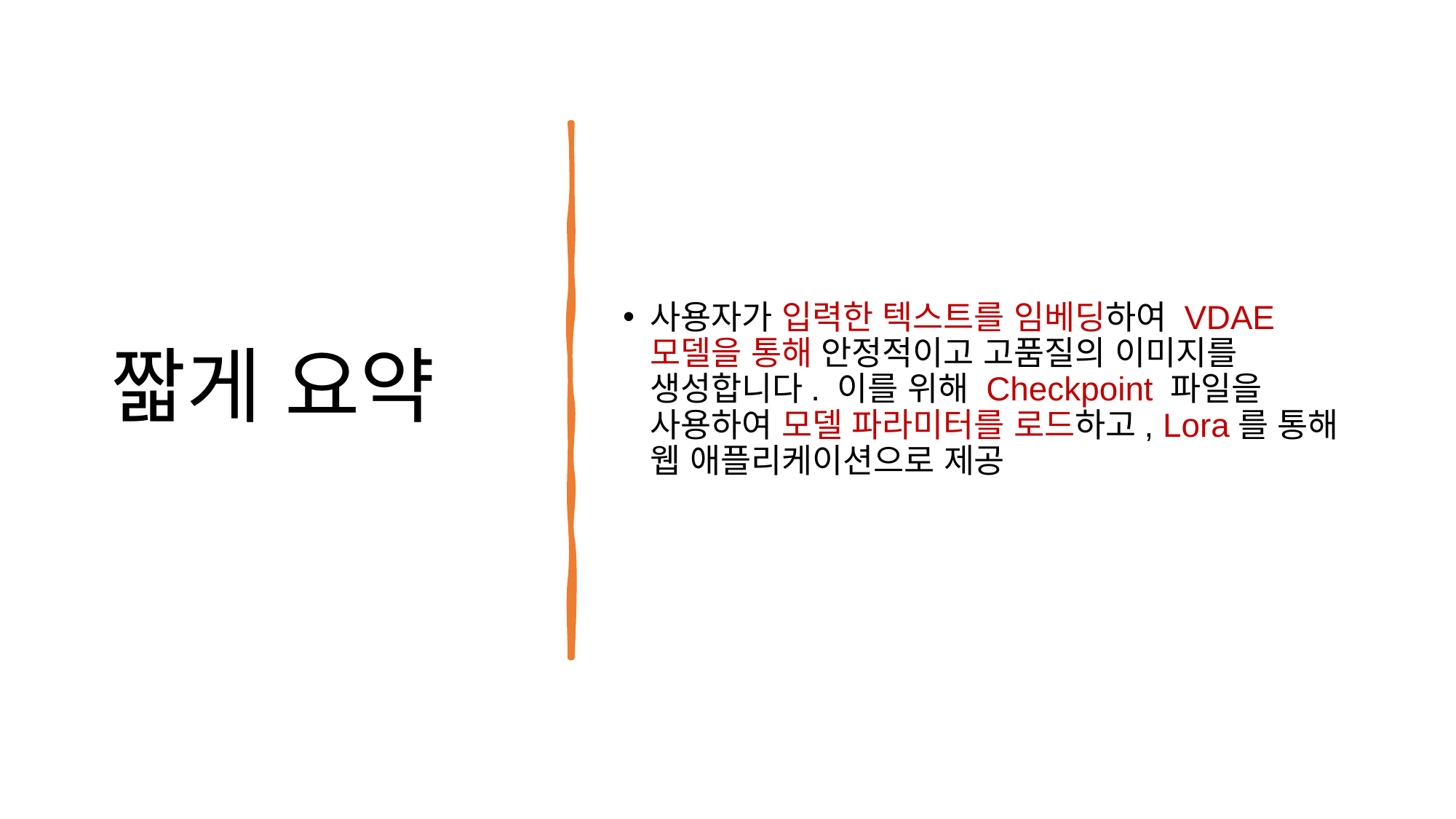

# 짧게 요약
사용자가 입력한 텍스트를 임베딩하여 VDAE 모델을 통해 안정적이고 고품질의 이미지를 생성합니다. 이를 위해 Checkpoint 파일을 사용하여 모델 파라미터를 로드하고, Lora를 통해 웹 애플리케이션으로 제공